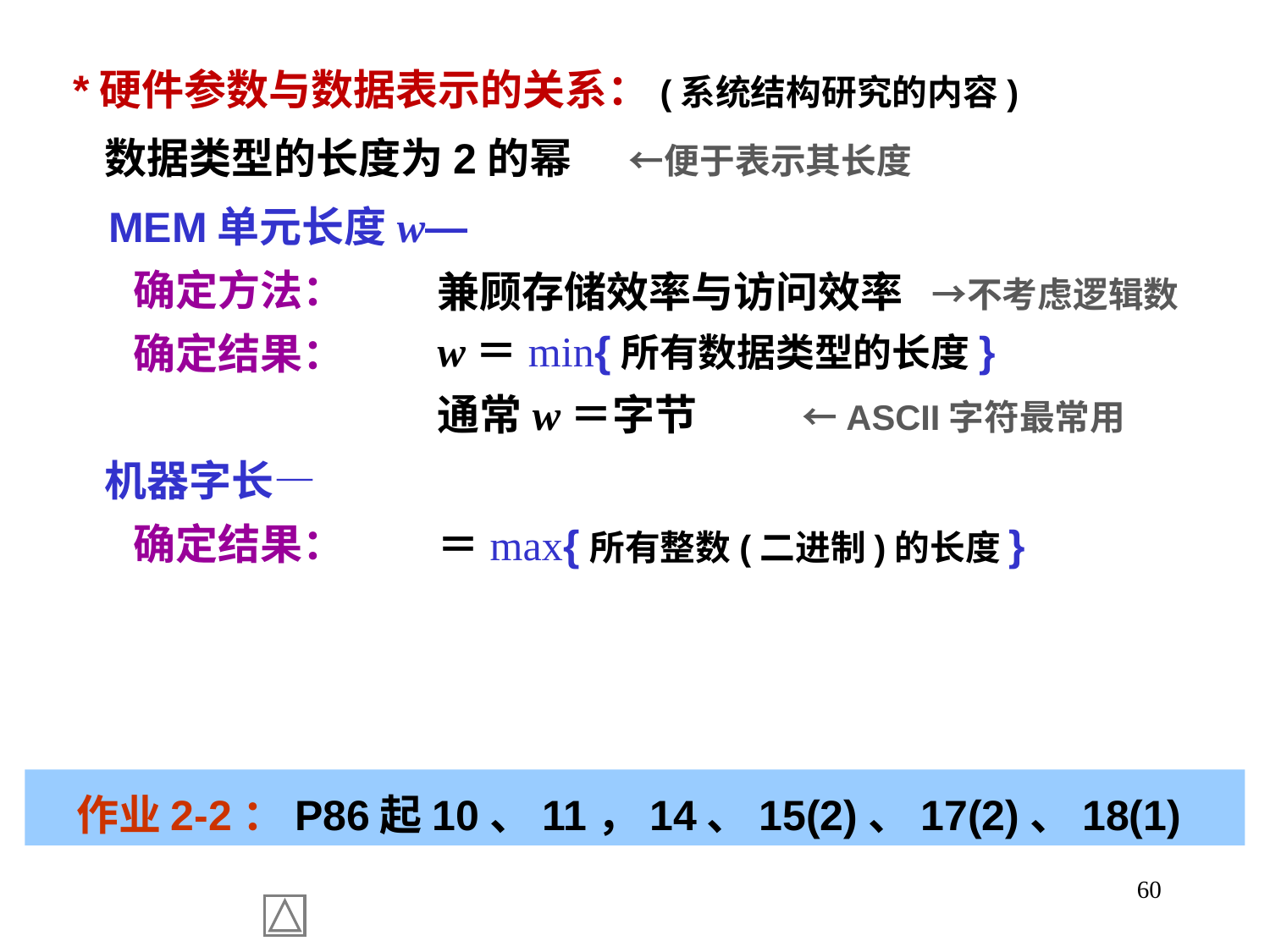

*硬件参数与数据表示的关系：(系统结构研究的内容)
      数据类型的长度为2的幂      ←便于表示其长度
      MEM单元长度w—
         确定方法：
         确定结果：

      机器字长—
         确定结果：
兼顾存储效率与访问效率   →不考虑逻辑数
w＝min{所有数据类型的长度}
通常w＝字节           ←ASCII字符最常用
＝max{所有整数(二进制)的长度}
   作业2-2：P86起10、11，14、15(2)、17(2)、18(1)
60